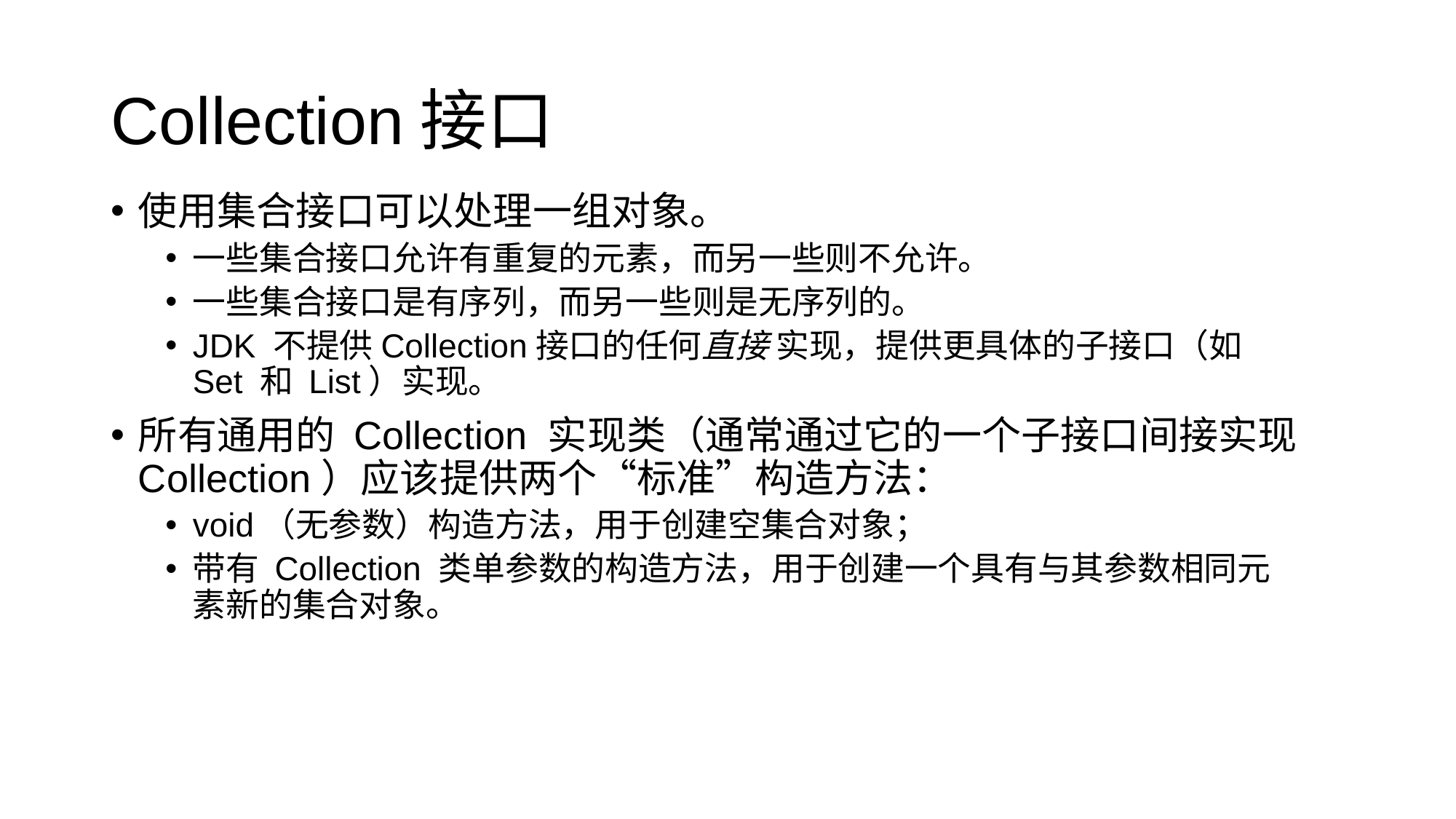

# Collection接口
使用集合接口可以处理一组对象。
一些集合接口允许有重复的元素，而另一些则不允许。
一些集合接口是有序列，而另一些则是无序列的。
JDK 不提供Collection接口的任何直接 实现，提供更具体的子接口（如 Set 和 List）实现。
所有通用的 Collection 实现类（通常通过它的一个子接口间接实现 Collection）应该提供两个“标准”构造方法：
void（无参数）构造方法，用于创建空集合对象；
带有 Collection 类单参数的构造方法，用于创建一个具有与其参数相同元素新的集合对象。